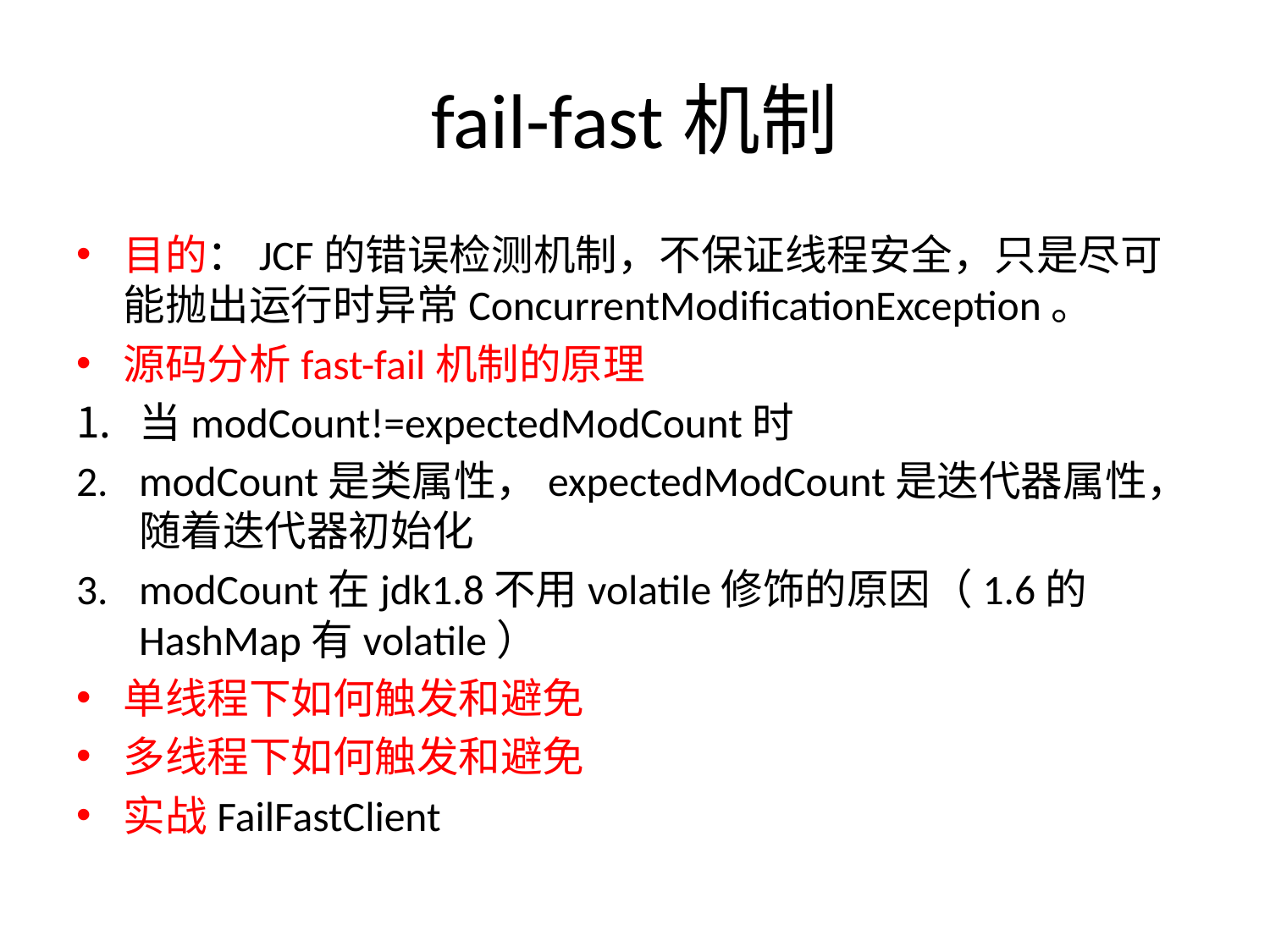

# fail-fast机制
目的：JCF的错误检测机制，不保证线程安全，只是尽可能抛出运行时异常ConcurrentModificationException。
源码分析fast-fail机制的原理
当modCount!=expectedModCount时
modCount是类属性，expectedModCount是迭代器属性，随着迭代器初始化
modCount在jdk1.8不用volatile修饰的原因（1.6的HashMap有volatile）
单线程下如何触发和避免
多线程下如何触发和避免
实战FailFastClient